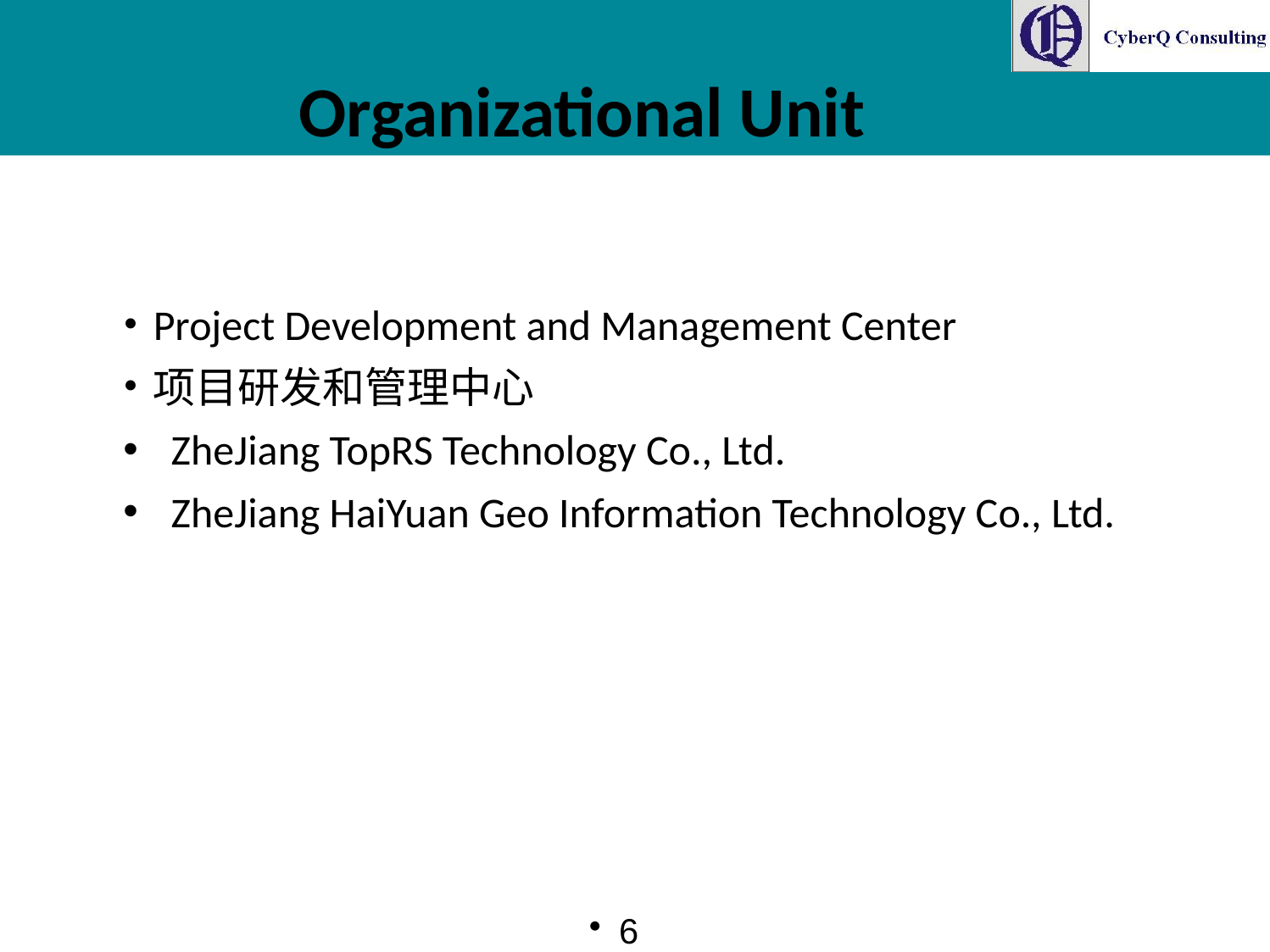

# Organizational Unit

Project Development and Management Center
项目研发和管理中心
ZheJiang TopRS Technology Co., Ltd.
ZheJiang HaiYuan Geo Information Technology Co., Ltd.
6